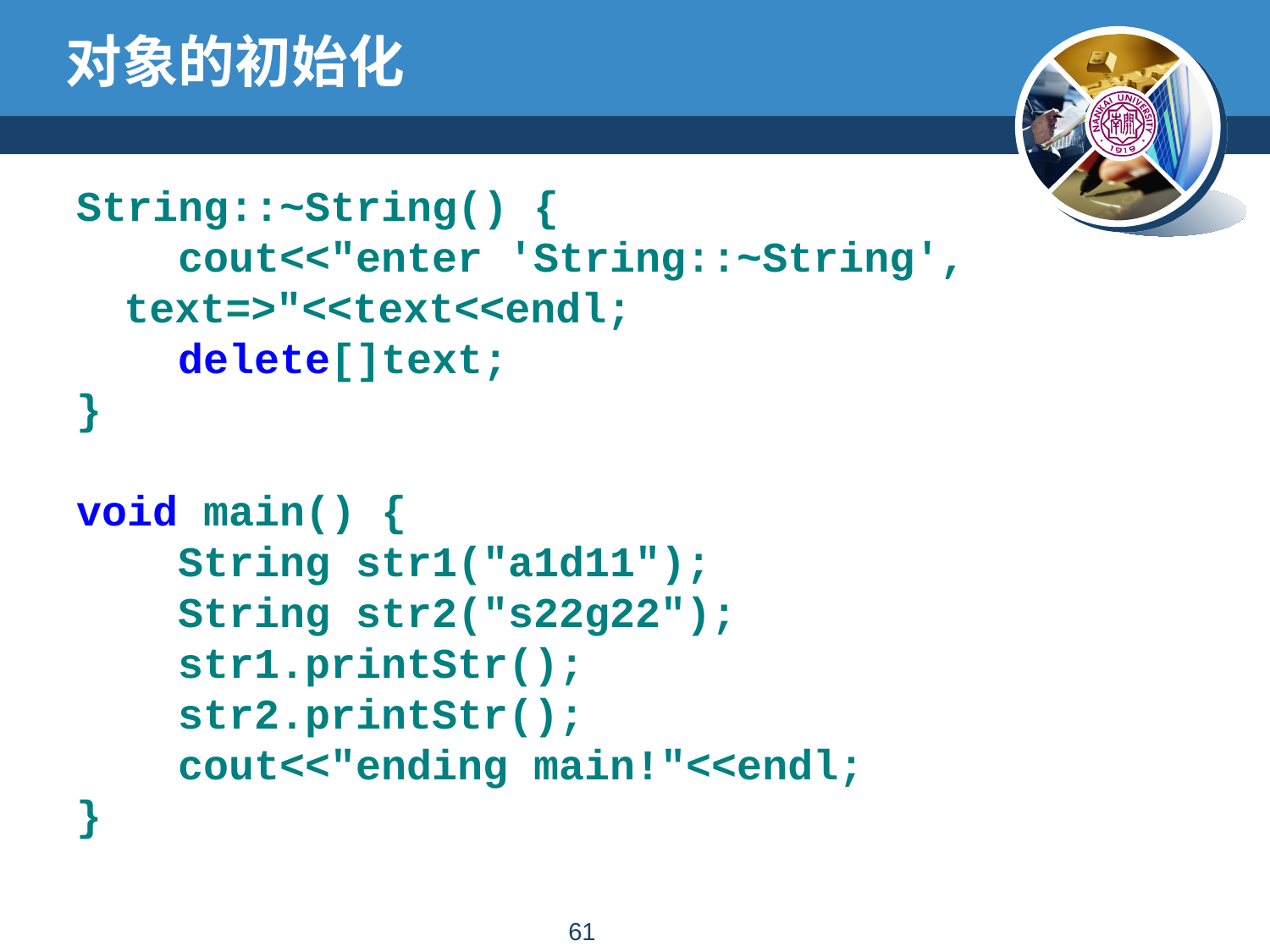

# 对象的初始化
String::~String() {
    cout<<"enter 'String::~String', text=>"<<text<<endl;
    delete[]text;
}

void main() {
    String str1("a1d11");
    String str2("s22g22");
    str1.printStr();
    str2.printStr();
    cout<<"ending main!"<<endl;
}
61